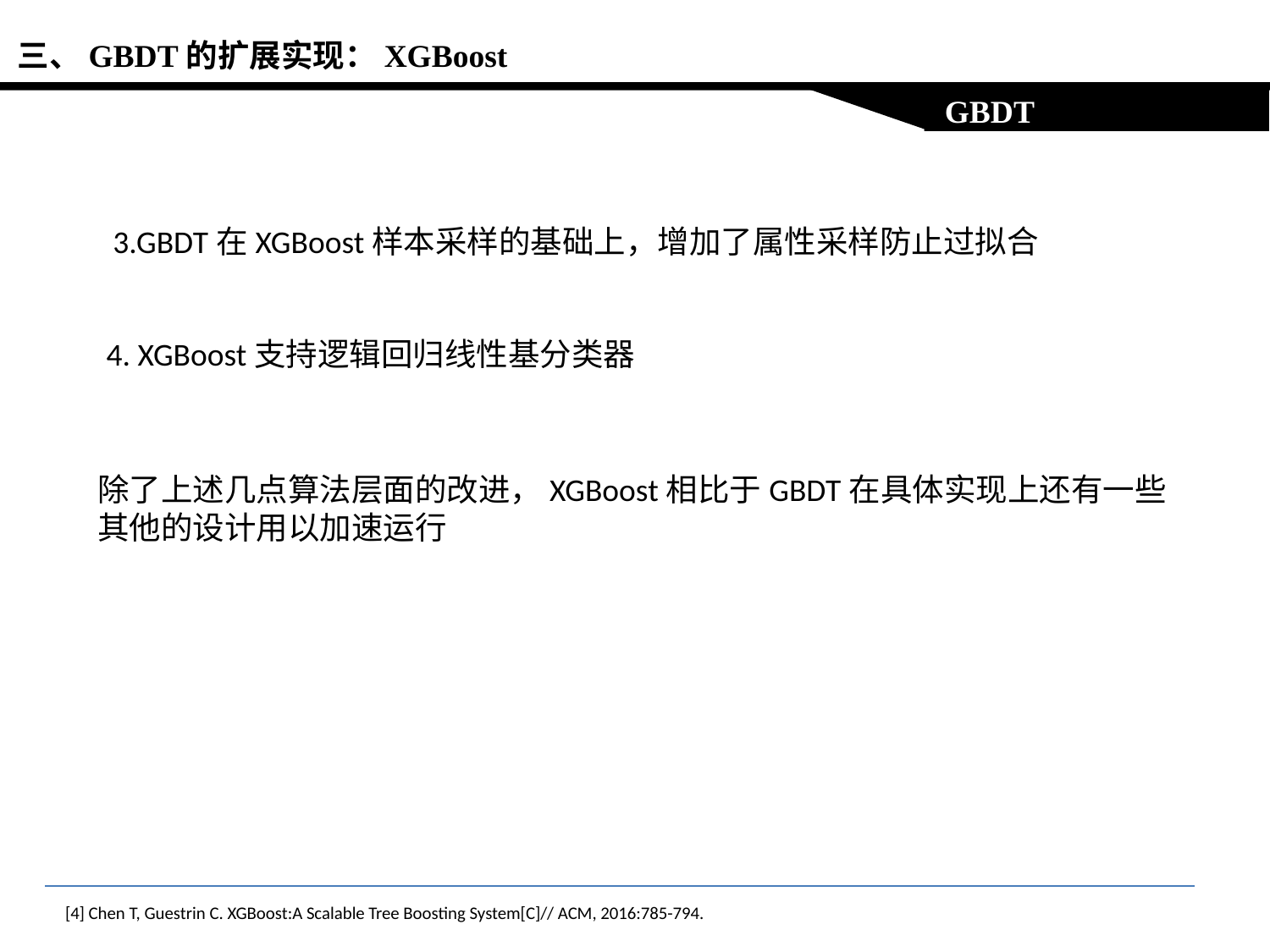

三、GBDT的扩展实现：XGBoost

 GBDT
3.GBDT在XGBoost样本采样的基础上，增加了属性采样防止过拟合
4. XGBoost支持逻辑回归线性基分类器
除了上述几点算法层面的改进，XGBoost相比于GBDT在具体实现上还有一些
其他的设计用以加速运行
[4] Chen T, Guestrin C. XGBoost:A Scalable Tree Boosting System[C]// ACM, 2016:785-794.